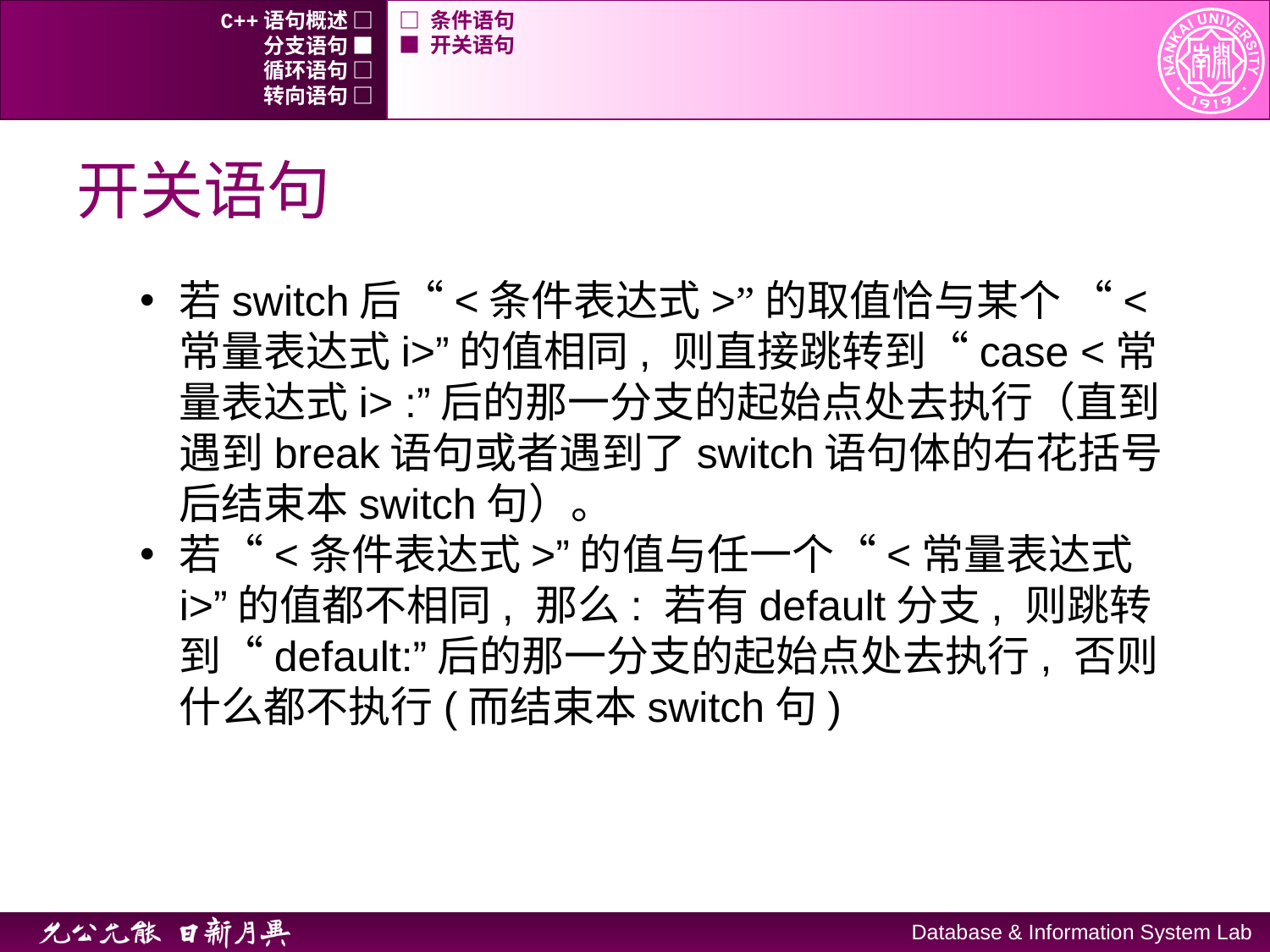

C++语句概述 □
□ 条件语句
分支语句 ■
■ 开关语句
循环语句 □

转向语句 □

# 开关语句
若switch后“<条件表达式>”的取值恰与某个 “<常量表达式i>”的值相同, 则直接跳转到“case <常量表达式i> :”后的那一分支的起始点处去执行（直到遇到break语句或者遇到了switch语句体的右花括号后结束本switch句）。
若“<条件表达式>”的值与任一个“<常量表达式i>”的值都不相同, 那么: 若有default分支, 则跳转到“default:”后的那一分支的起始点处去执行, 否则什么都不执行(而结束本switch句)